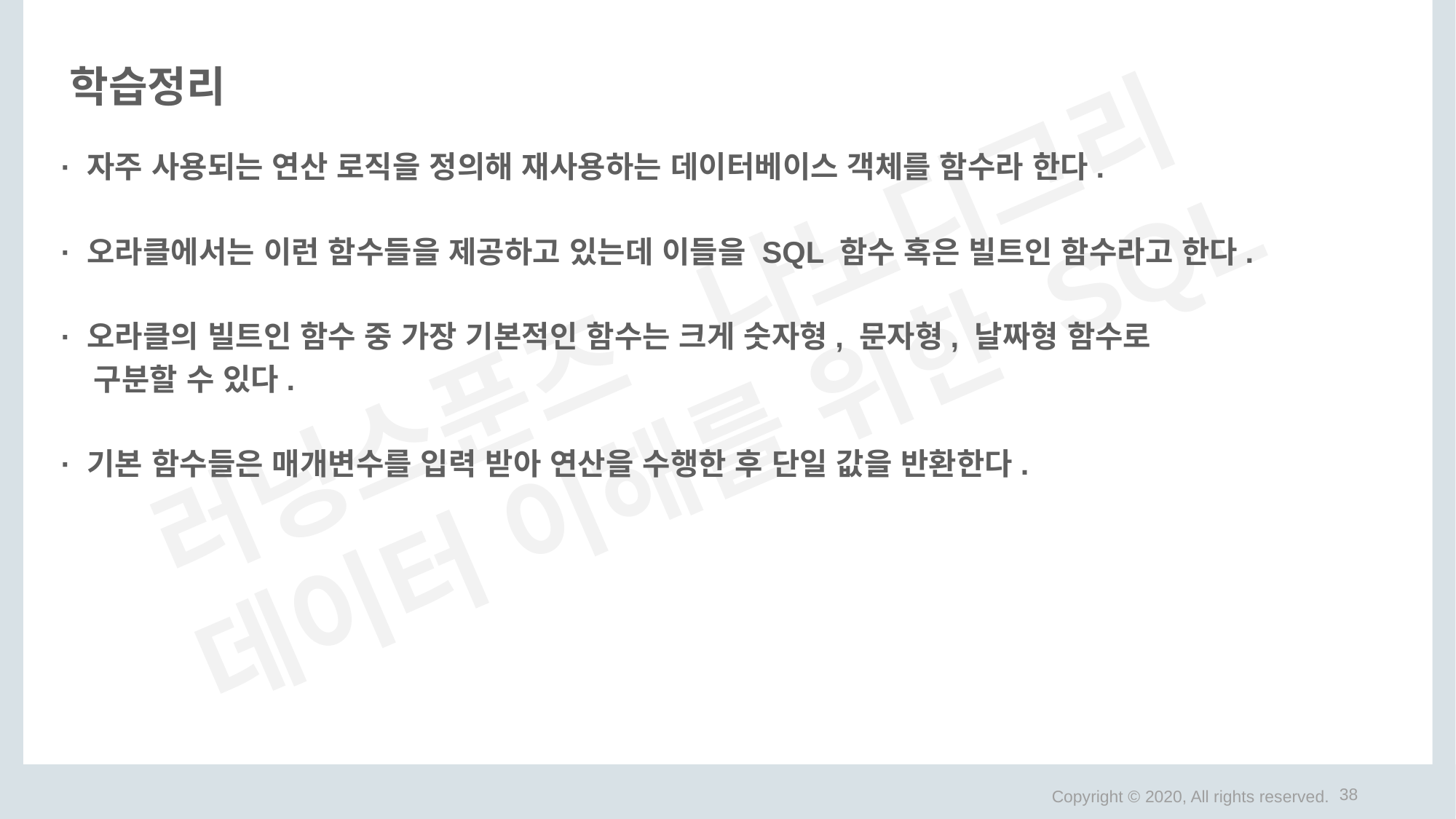

# 학습정리
· 자주 사용되는 연산 로직을 정의해 재사용하는 데이터베이스 객체를 함수라 한다.

· 오라클에서는 이런 함수들을 제공하고 있는데 이들을 SQL 함수 혹은 빌트인 함수라고 한다.

· 오라클의 빌트인 함수 중 가장 기본적인 함수는 크게 숫자형, 문자형, 날짜형 함수로
   구분할 수 있다.

· 기본 함수들은 매개변수를 입력 받아 연산을 수행한 후 단일 값을 반환한다.